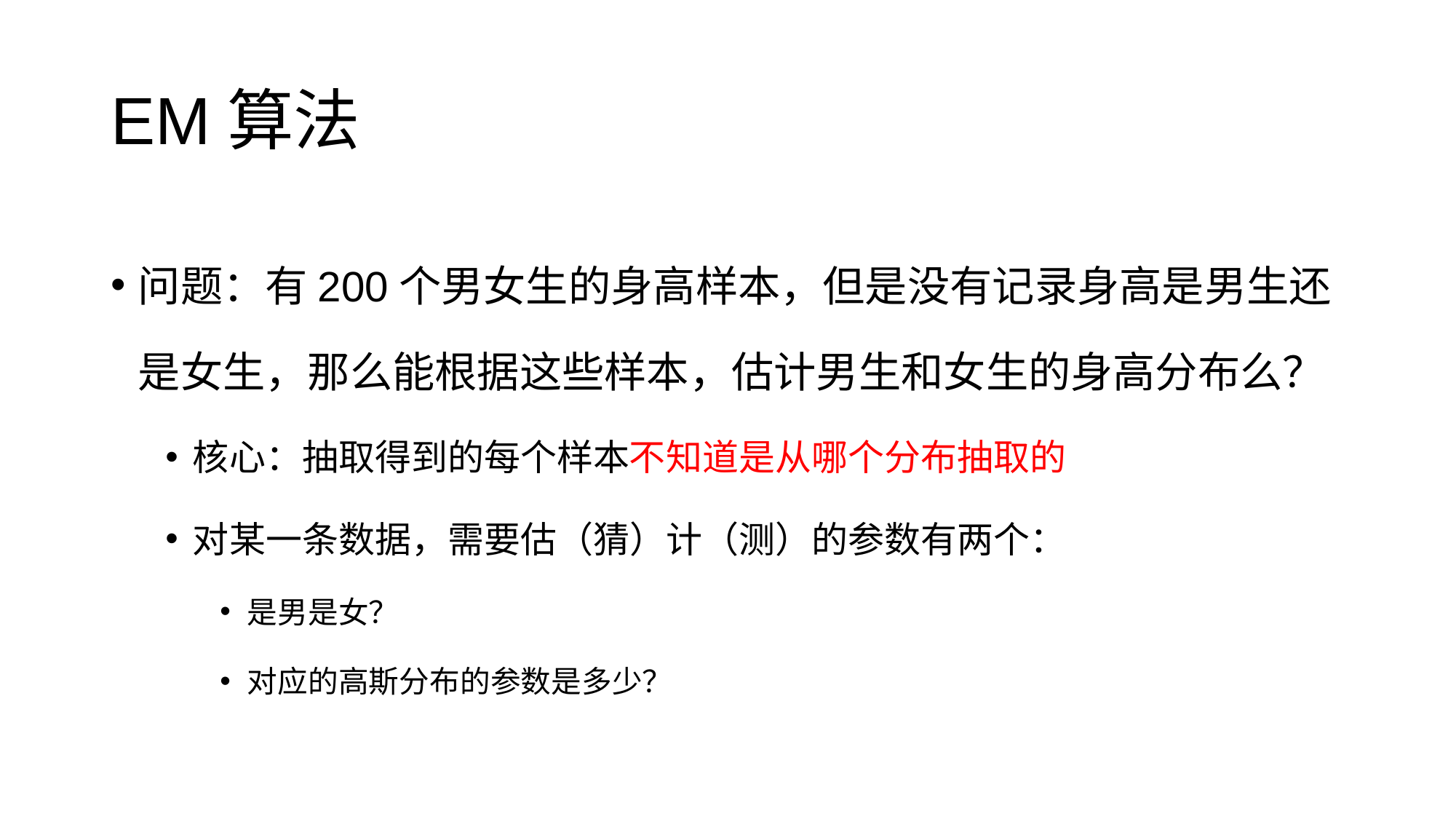

# EM算法
问题：有200个男女生的身高样本，但是没有记录身高是男生还是女生，那么能根据这些样本，估计男生和女生的身高分布么？
核心：抽取得到的每个样本不知道是从哪个分布抽取的
对某一条数据，需要估（猜）计（测）的参数有两个：
是男是女？
对应的高斯分布的参数是多少？